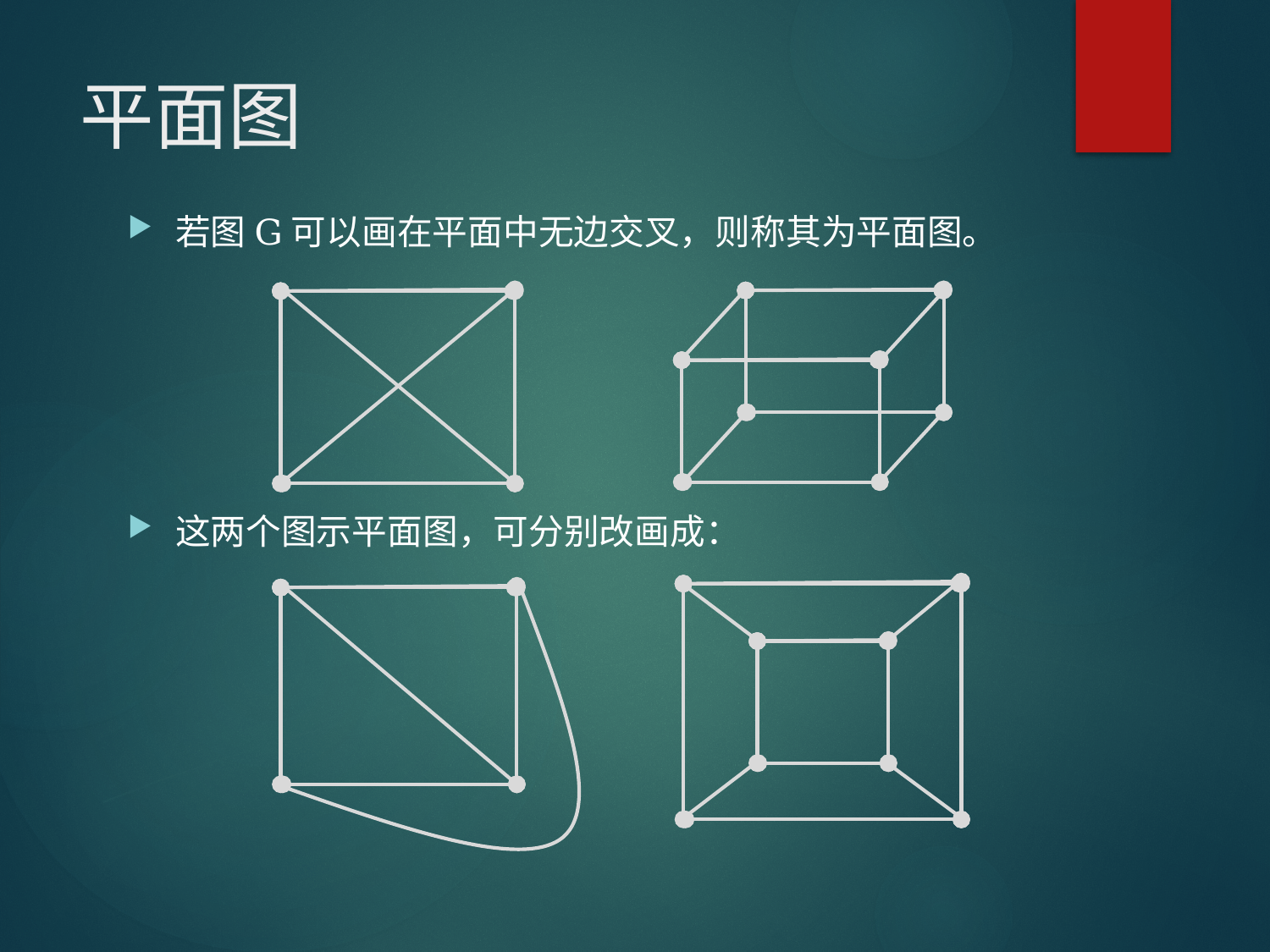

# 平面图
若图G可以画在平面中无边交叉，则称其为平面图。

这两个图示平面图，可分别改画成：